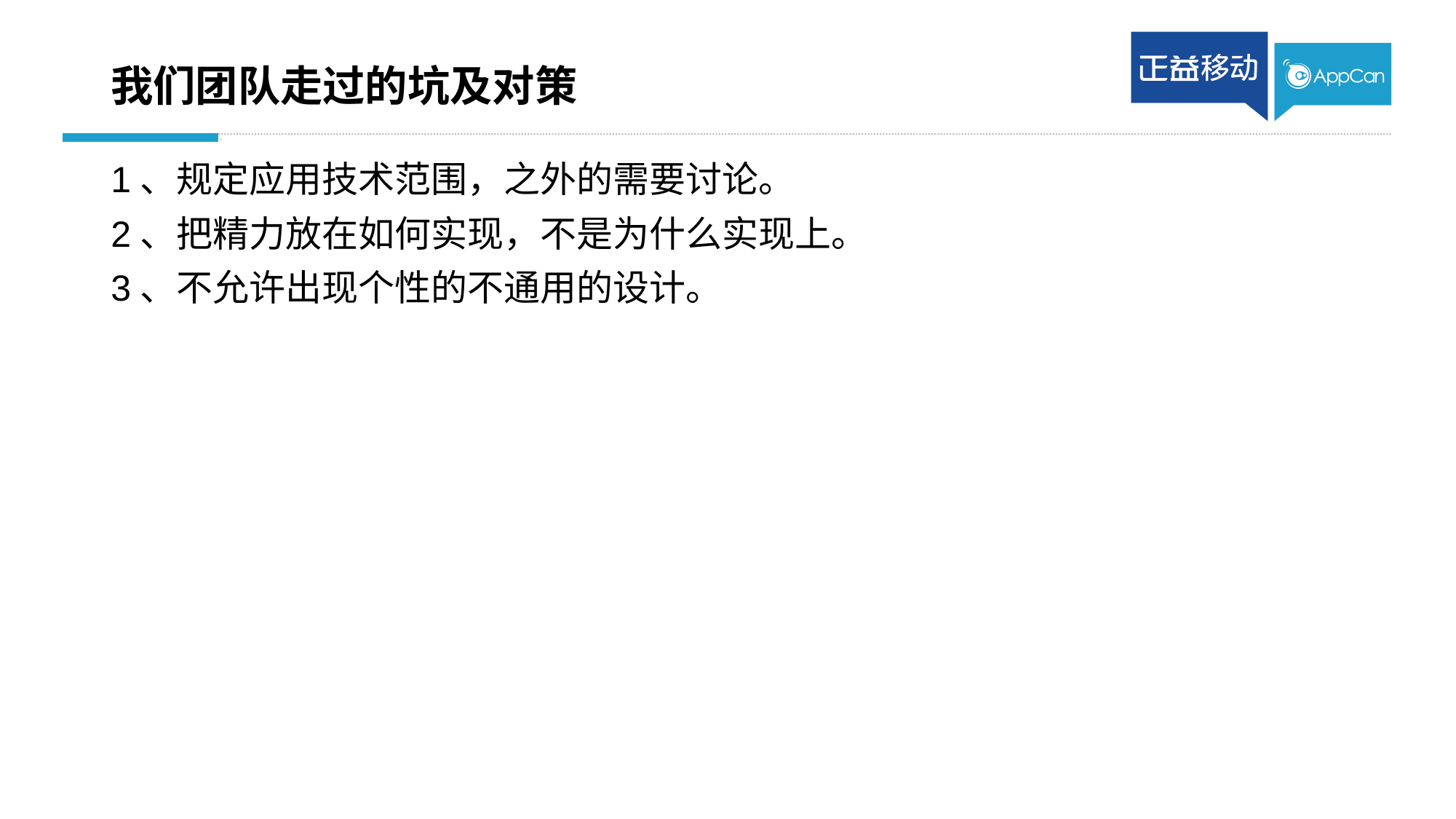

# 我们团队走过的坑及对策
1、规定应用技术范围，之外的需要讨论。
2、把精力放在如何实现，不是为什么实现上。
3、不允许出现个性的不通用的设计。